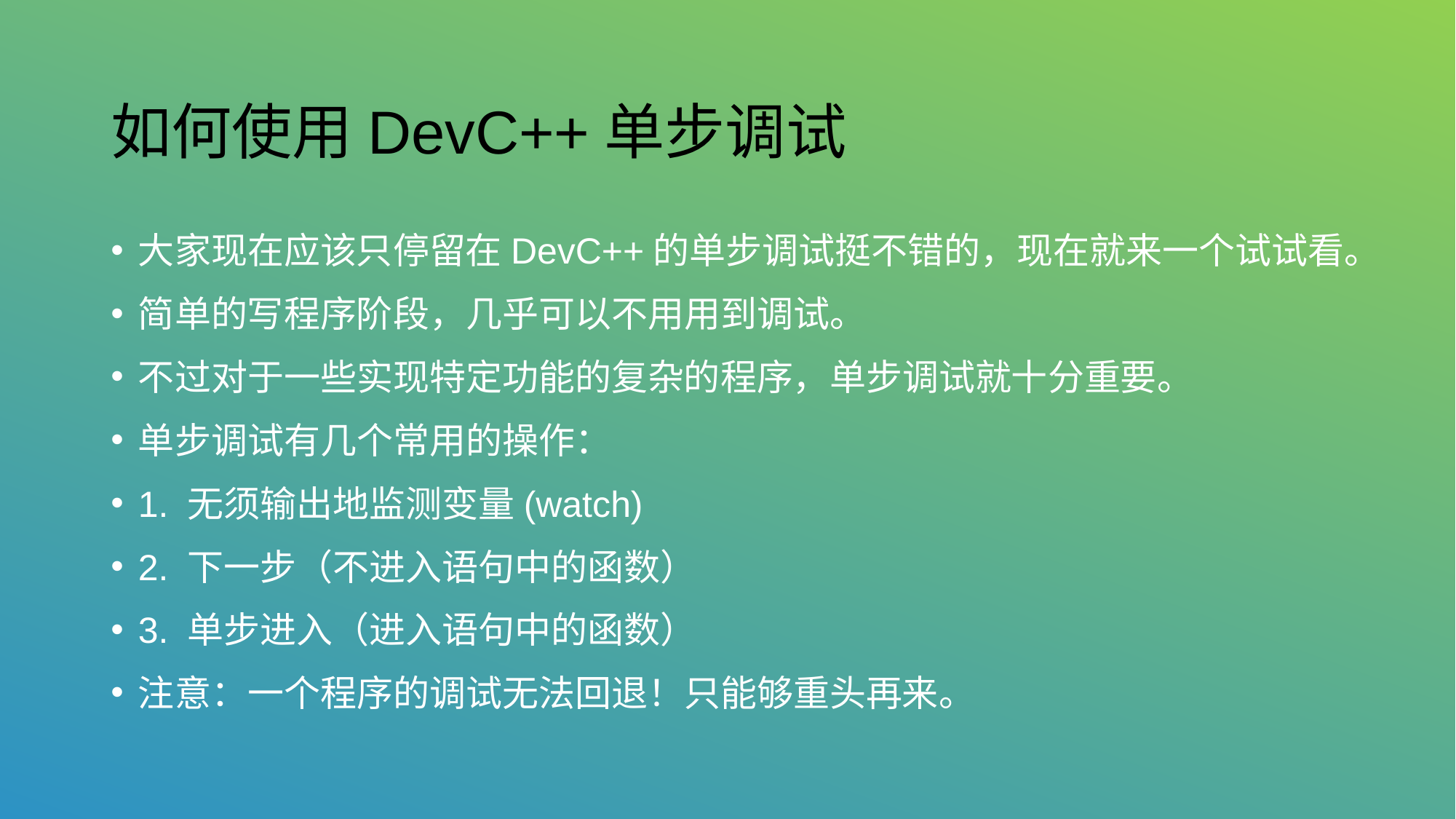

# 如何使用DevC++单步调试
大家现在应该只停留在DevC++的单步调试挺不错的，现在就来一个试试看。
简单的写程序阶段，几乎可以不用用到调试。
不过对于一些实现特定功能的复杂的程序，单步调试就十分重要。
单步调试有几个常用的操作：
1. 无须输出地监测变量(watch)
2. 下一步（不进入语句中的函数）
3. 单步进入（进入语句中的函数）
注意：一个程序的调试无法回退！只能够重头再来。